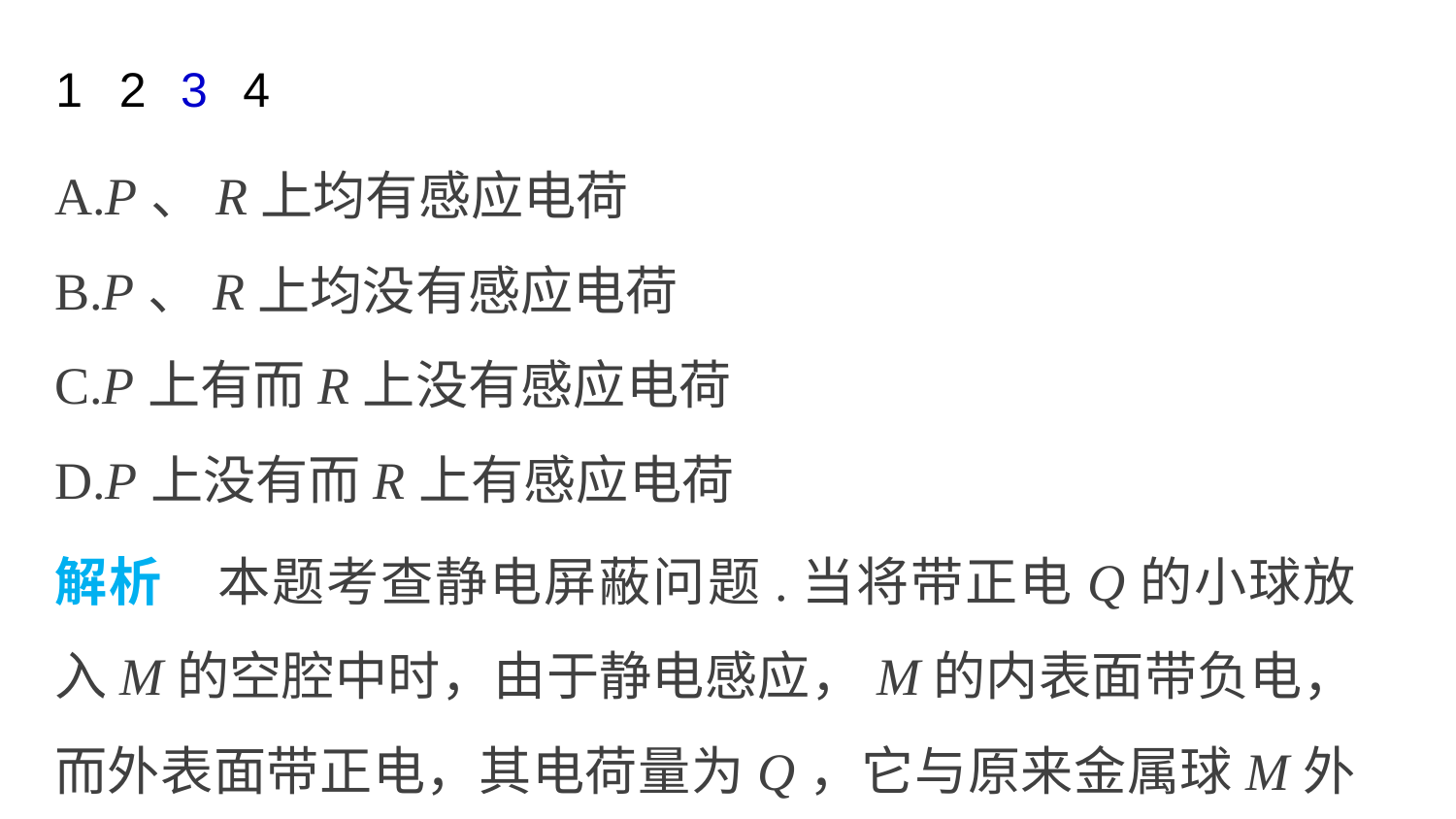

1
2
3
4
A.P、R上均有感应电荷
B.P、R上均没有感应电荷
C.P上有而R上没有感应电荷
D.P上没有而R上有感应电荷
解析　本题考查静电屏蔽问题.当将带正电Q的小球放入M的空腔中时，由于静电感应，M的内表面带负电，而外表面带正电，其电荷量为Q，它与原来金属球M外表面所